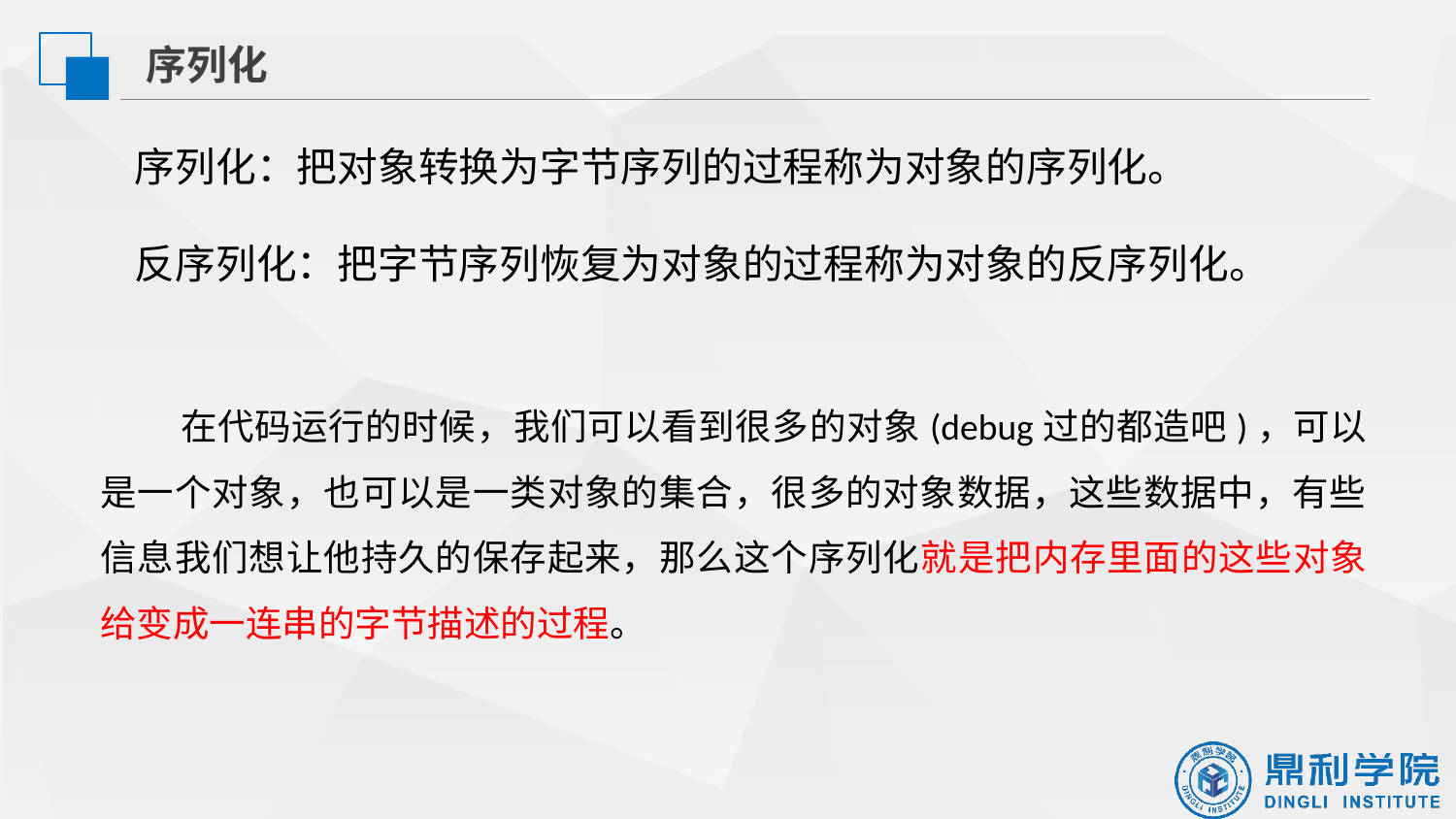

序列化
序列化：把对象转换为字节序列的过程称为对象的序列化。
反序列化：把字节序列恢复为对象的过程称为对象的反序列化。
        在代码运行的时候，我们可以看到很多的对象(debug过的都造吧)，可以是一个对象，也可以是一类对象的集合，很多的对象数据，这些数据中，有些信息我们想让他持久的保存起来，那么这个序列化就是把内存里面的这些对象给变成一连串的字节描述的过程。